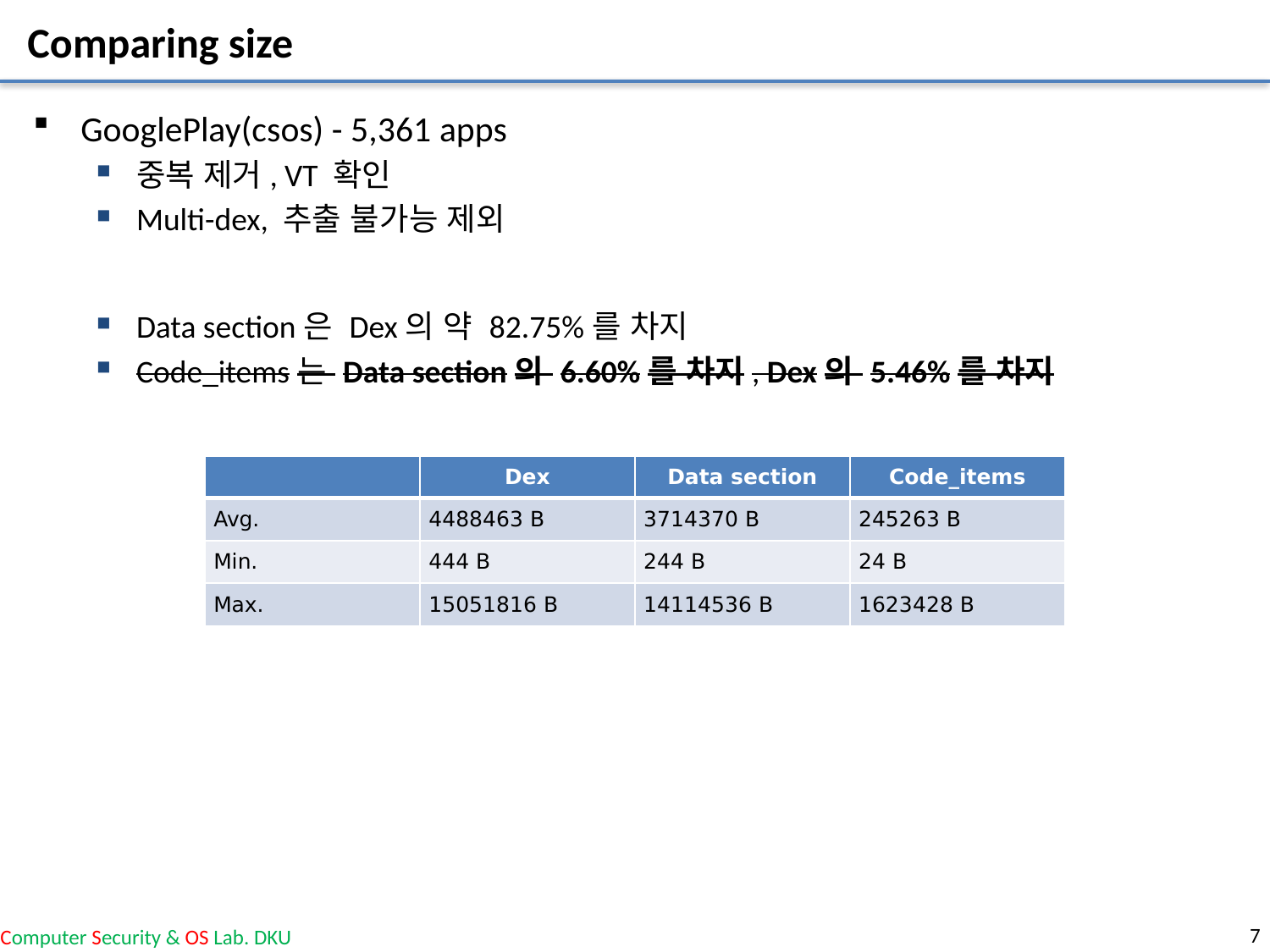

# Comparing size
GooglePlay(csos) - 5,361 apps
중복 제거, VT 확인
Multi-dex, 추출 불가능 제외

Data section은 Dex의 약 82.75%를 차지
Code_items는 Data section의 6.60%를 차지, Dex의 5.46%를 차지

|  | Dex | Data section | Code\_items |
| --- | --- | --- | --- |
| Avg. | 4488463 B | 3714370 B | 245263 B |
| Min. | 444 B | 244 B | 24 B |
| Max. | 15051816 B | 14114536 B | 1623428 B |
7